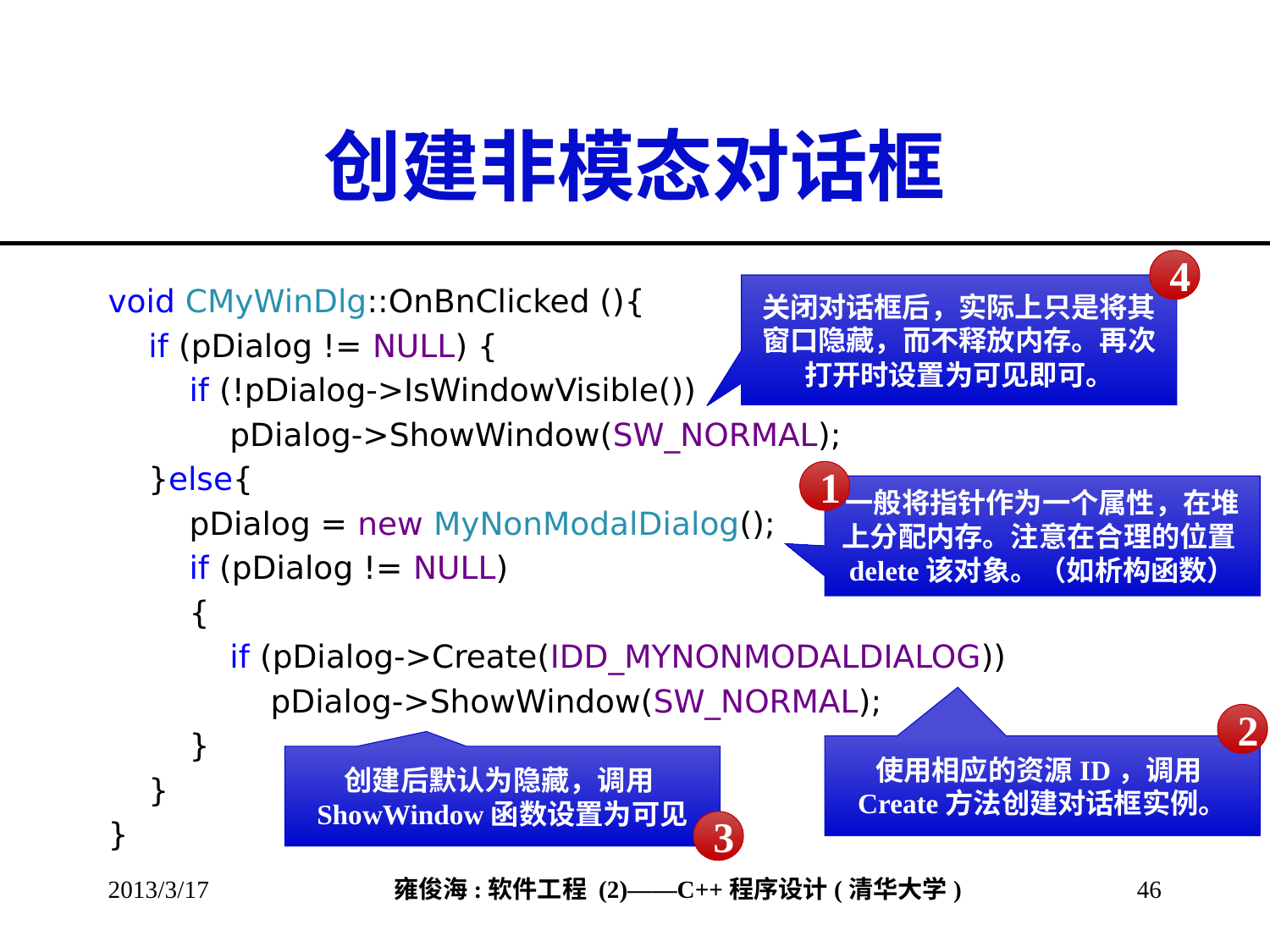

# 创建非模态对话框
4
void CMyWinDlg::OnBnClicked (){
    if (pDialog != NULL) {
        if (!pDialog->IsWindowVisible())
            pDialog->ShowWindow(SW_NORMAL);
    }else{
        pDialog = new MyNonModalDialog();
        if (pDialog != NULL)
        {
            if (pDialog->Create(IDD_MYNONMODALDIALOG))
                pDialog->ShowWindow(SW_NORMAL);
        }
    }
}
关闭对话框后，实际上只是将其窗口隐藏，而不释放内存。再次打开时设置为可见即可。
1
一般将指针作为一个属性，在堆上分配内存。注意在合理的位置delete该对象。（如析构函数）
2
使用相应的资源ID，调用Create方法创建对话框实例。
创建后默认为隐藏，调用ShowWindow函数设置为可见
3
2013/3/17
46